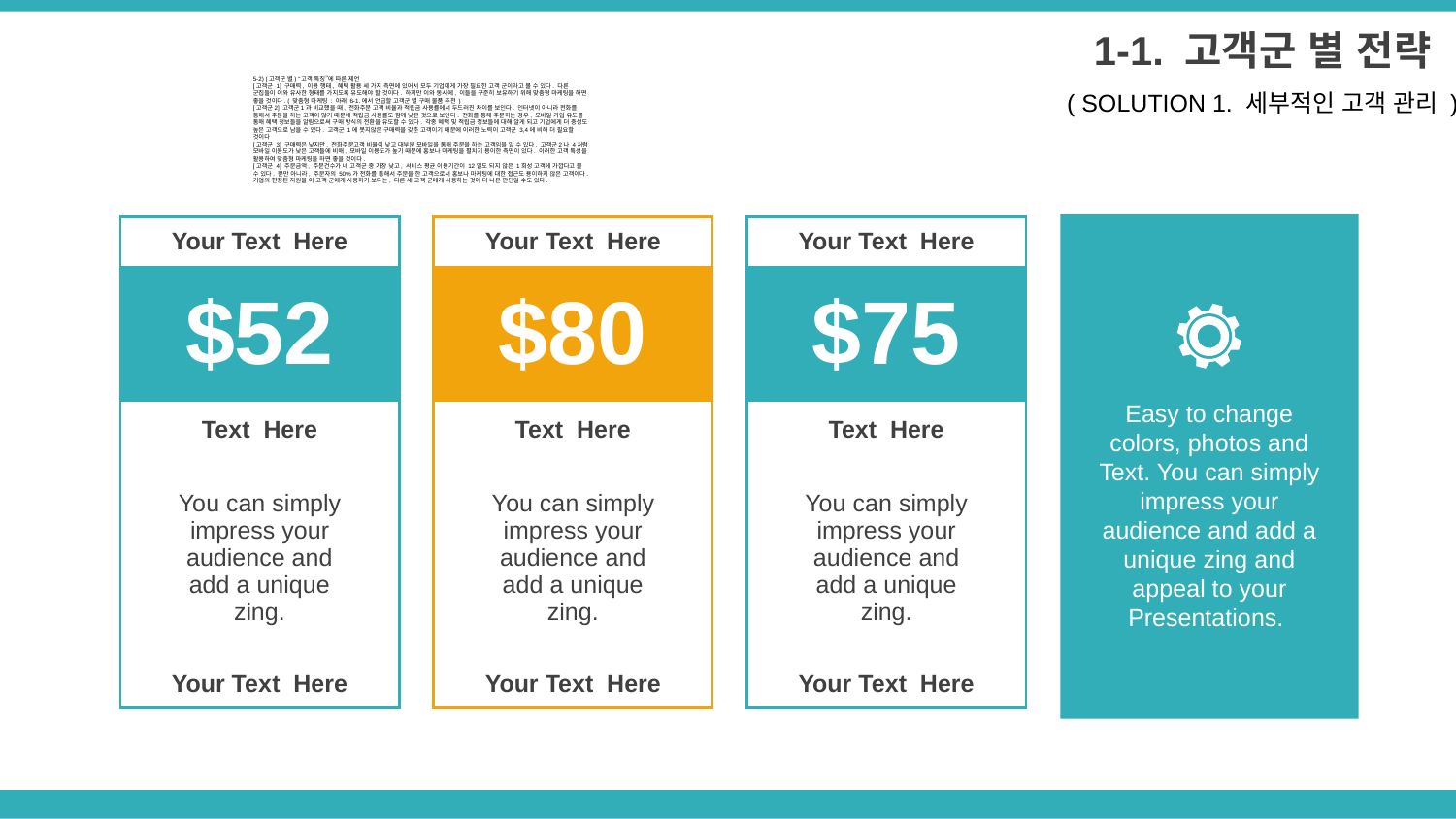

1-1. 고객군 별 전략
5-2) (고객군 별) “고객 특징”에 따른 제언
[고객군 1] 구매력, 이용 행태, 혜택 활용 세 가지 측면에 있어서 모두 기업에게 가장 필요한 고객 군이라고 볼 수 있다. 다른 군집들이 이와 유사한 형태를 가지도록 유도해야 할 것이다. 하지만 이와 동시에, 이들을 꾸준히 보유하기 위해 맞춤형 마케팅을 하면 좋을 것이다. ( 맞춤형 마케팅 : 아래 6-1.에서 언급할 고객군 별 구매 물품 추천 )
[고객군2] 고객군1과 비교했을 때, 전화주문 고객 비율과 적립금 사용률에서 두드러진 차이를 보인다. 인터넷이 아니라 전화를 통해서 주문을 하는 고객이 많기 때문에 적립금 사용률도 함께 낮은 것으로 보인다. 전화를 통해 주문하는 경우, 모바일 가입 유도를 통해 혜택 정보들을 알림으로써 구매 방식의 전환을 유도할 수 있다. 각종 혜택 및 적립금 정보들에 대해 알게 되고 기업에게 더 충성도 높은 고객으로 남을 수 있다. 고객군 1에 못지않은 구매력을 갖춘 고객이기 때문에 이러한 노력이 고객군 3,4에 비해 더 필요할 것이다
[고객군 3] 구매력은 낮지만, 전화주문고객 비율이 낮고 대부분 모바일을 통해 주문을 하는 고객임을 알 수 있다. 고객군2나 4처럼 모바일 이용도가 낮은 고객들에 비해, 모바일 이용도가 높기 때문에 홍보나 마케팅을 펼치기 용이한 측면이 있다. 이러한 고객 특성을 활용하여 맞춤형 마케팅을 하면 좋을 것이다.
[고객군 4] 주문금액, 주문건수가 네 고객군 중 가장 낮고, 서비스 평균 이용기간이 12일도 되지 않은 1회성 고객에 가깝다고 볼 수 있다. 뿐만 아니라, 주문자의 50%가 전화를 통해서 주문을 한 고객으로서 홍보나 마케팅에 대한 접근도 용이하지 않은 고객이다. 기업의 한정된 자원을 이 고객 군에게 사용하기 보다는, 다른 세 고객 군에게 사용하는 것이 더 나은 판단일 수도 있다.
( SOLUTION 1. 세부적인 고객 관리 )

| Your Text Here |  |  |
| --- | --- | --- |
| $52 |  |  |
|  | Text Here |  |
|  | You can simply impress your audience and add a unique zing. |  |
|  |  |  |
|  |  |  |
| Your Text Here |  |  |
| Your Text Here |  |  |
| --- | --- | --- |
| $80 |  |  |
|  | Text Here |  |
|  | You can simply impress your audience and add a unique zing. |  |
|  |  |  |
|  |  |  |
| Your Text Here |  |  |
| Your Text Here |  |  |
| --- | --- | --- |
| $75 |  |  |
|  | Text Here |  |
|  | You can simply impress your audience and add a unique zing. |  |
|  |  |  |
|  |  |  |
| Your Text Here |  |  |

Easy to change colors, photos and Text. You can simply impress your audience and add a unique zing and appeal to your Presentations.